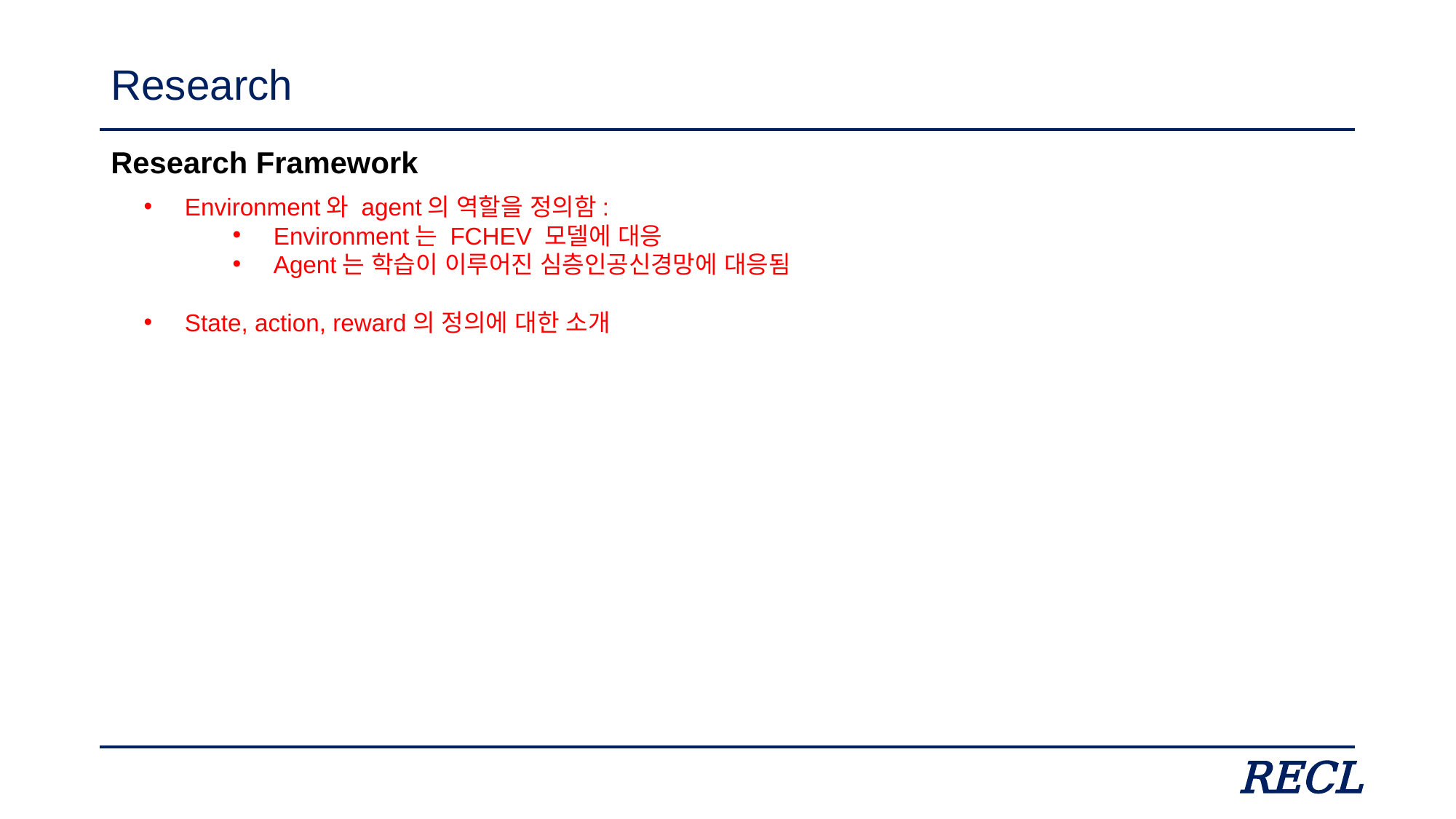

# Research
Research Framework

Environment와 agent의 역할을 정의함:
Environment는 FCHEV 모델에 대응
Agent는 학습이 이루어진 심층인공신경망에 대응됨

State, action, reward의 정의에 대한 소개
RECL